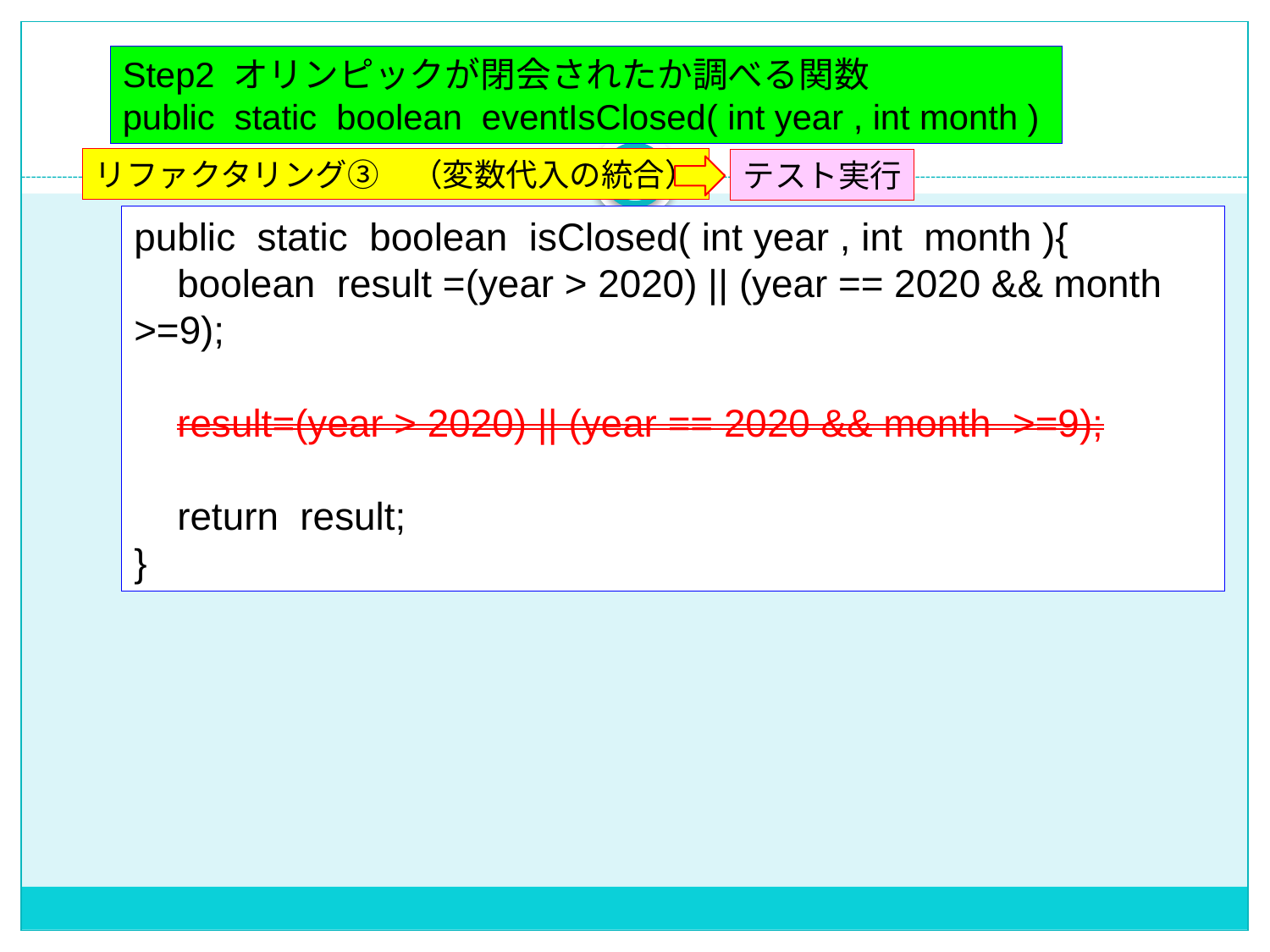

Step2 オリンピックが閉会されたか調べる関数
public  static  boolean  eventIsClosed( int year , int month )
リファクタリング③　（変数代入の統合）
テスト実行

public  static  boolean  isClosed( int year , int  month ){
    boolean  result =(year > 2020) || (year == 2020 && month  >=9);

    result=(year > 2020) || (year == 2020 && month  >=9);

    return  result;
}